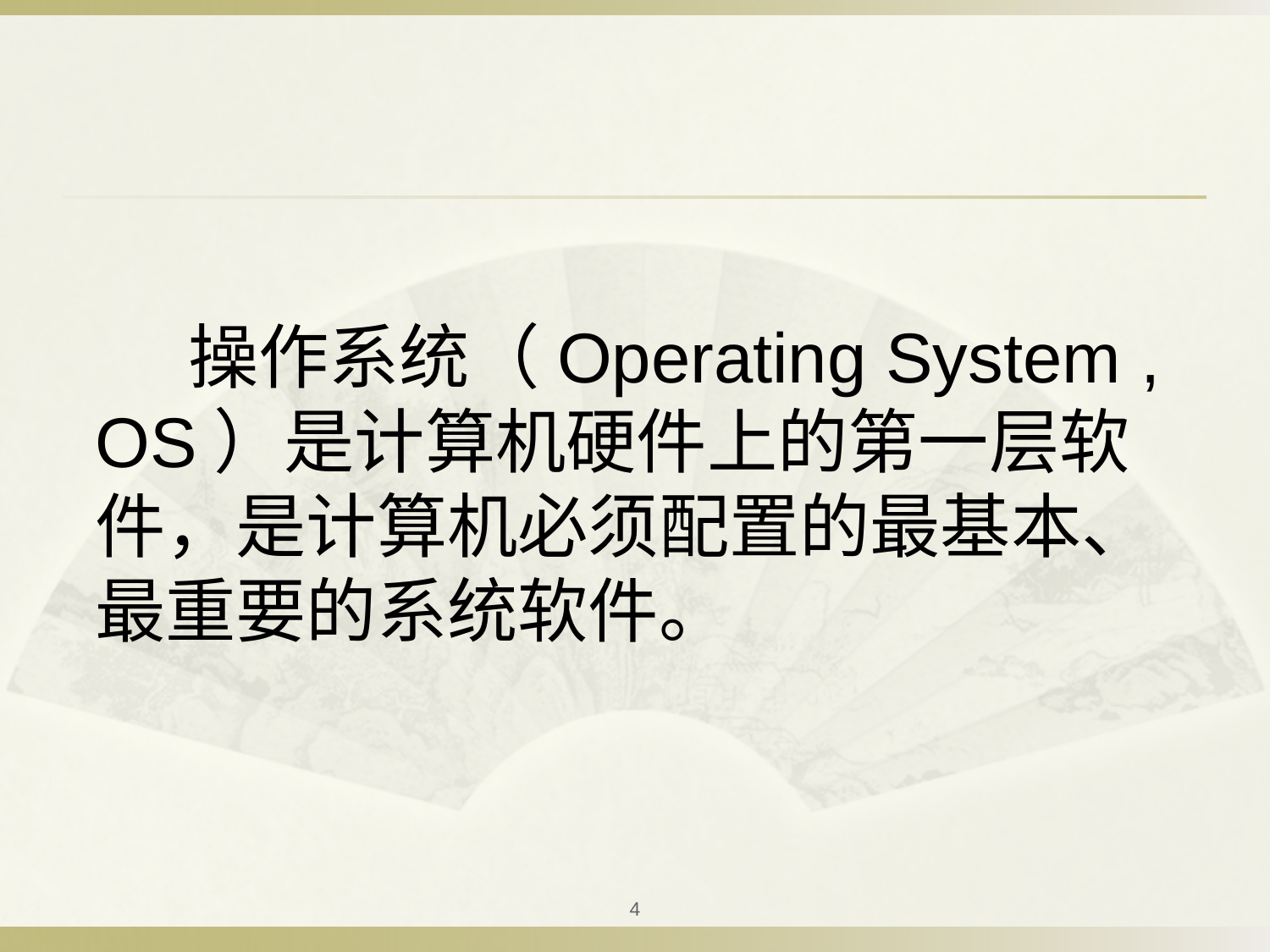

操作系统（Operating System , OS）是计算机硬件上的第一层软件，是计算机必须配置的最基本、最重要的系统软件。
4